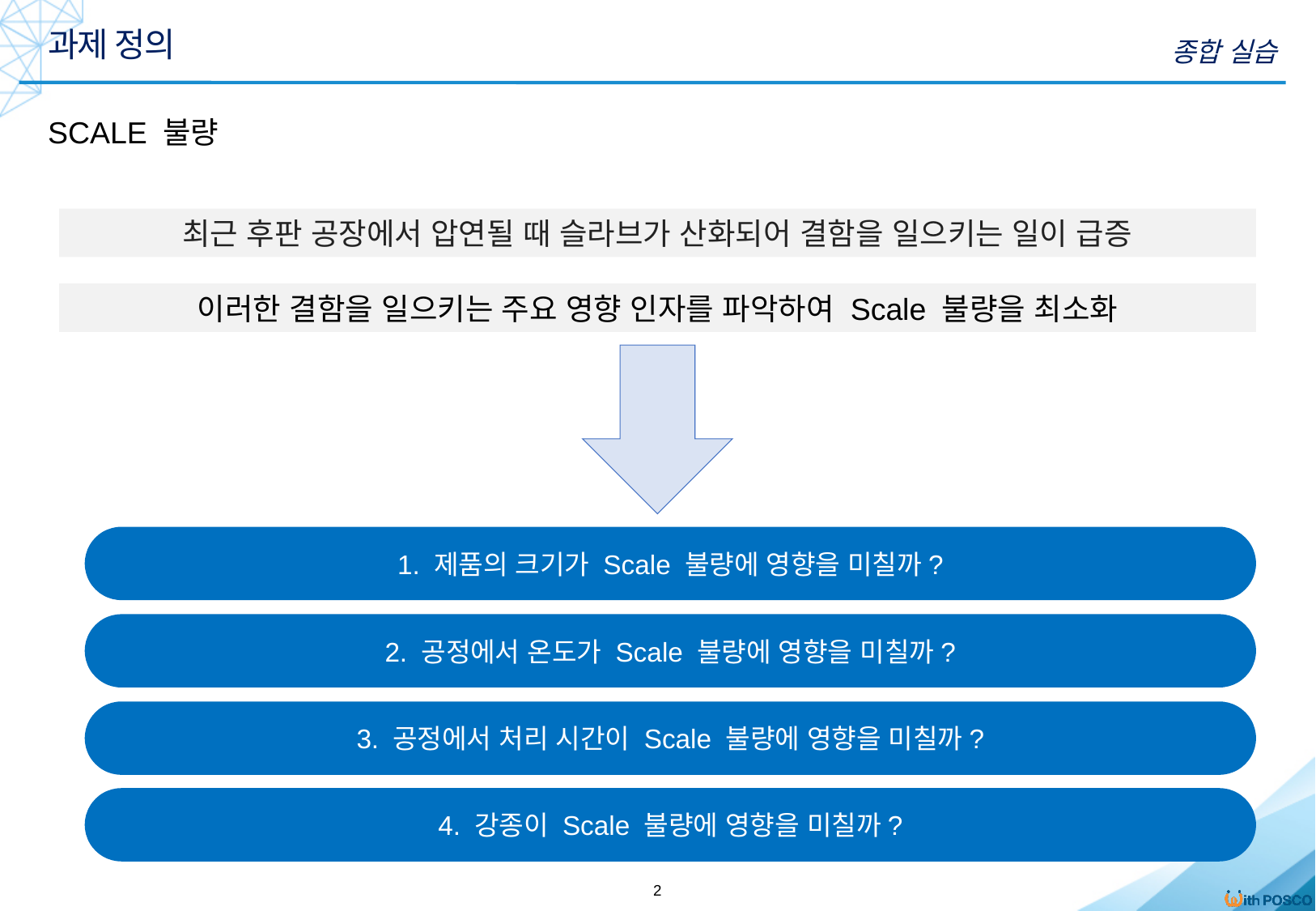

과제 정의
종합 실습
SCALE 불량
최근 후판 공장에서 압연될 때 슬라브가 산화되어 결함을 일으키는 일이 급증
이러한 결함을 일으키는 주요 영향 인자를 파악하여 Scale 불량을 최소화

1. 제품의 크기가 Scale 불량에 영향을 미칠까?
2. 공정에서 온도가 Scale 불량에 영향을 미칠까?
3. 공정에서 처리 시간이 Scale 불량에 영향을 미칠까?
4. 강종이 Scale 불량에 영향을 미칠까?